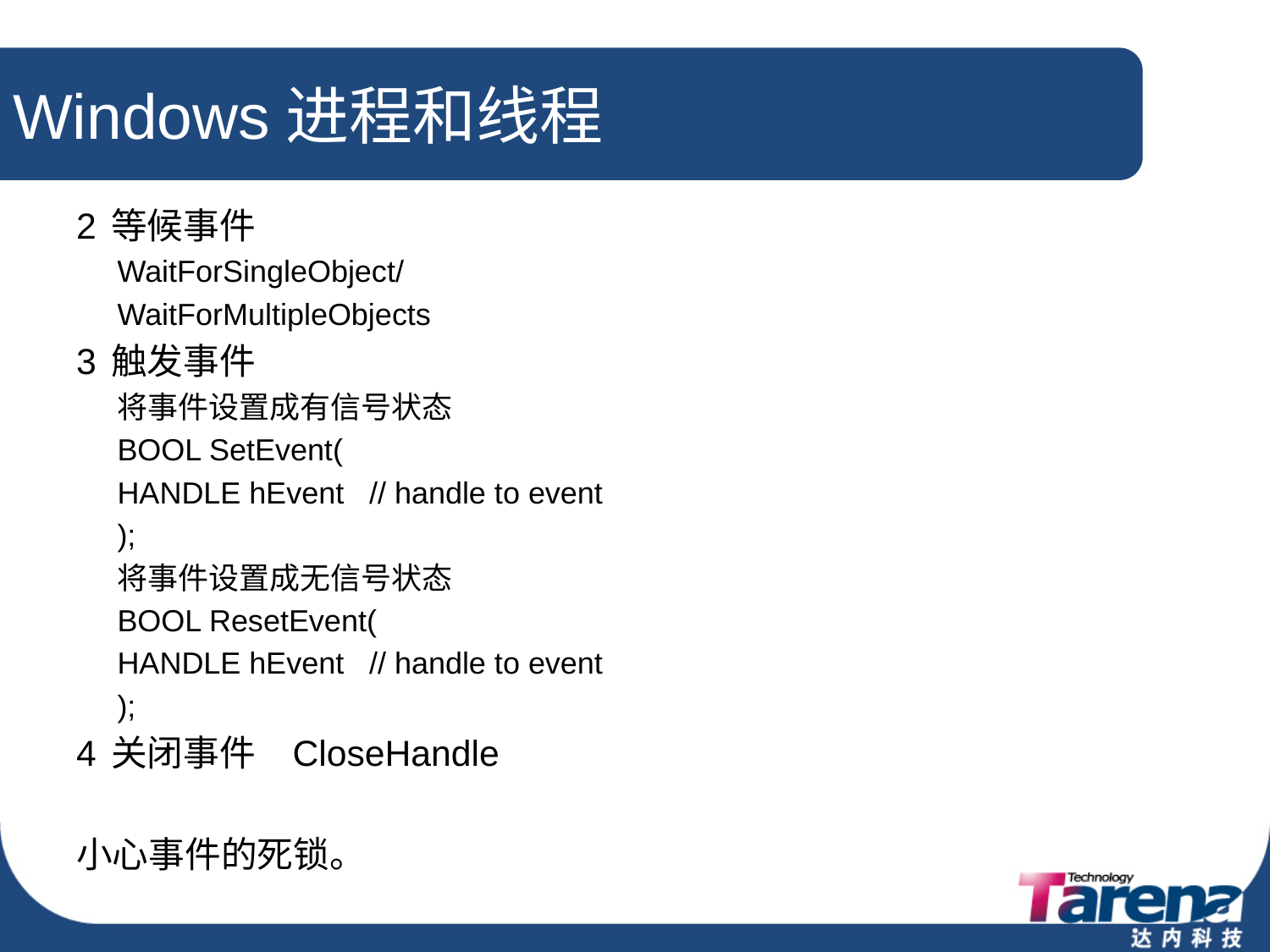

# Windows进程和线程
2 等候事件
		WaitForSingleObject/
		WaitForMultipleObjects
3 触发事件
	将事件设置成有信号状态
	BOOL SetEvent(
  		HANDLE hEvent   // handle to event
	);
	将事件设置成无信号状态
	BOOL ResetEvent(
  		HANDLE hEvent   // handle to event
	);
4 关闭事件    CloseHandle

小心事件的死锁。